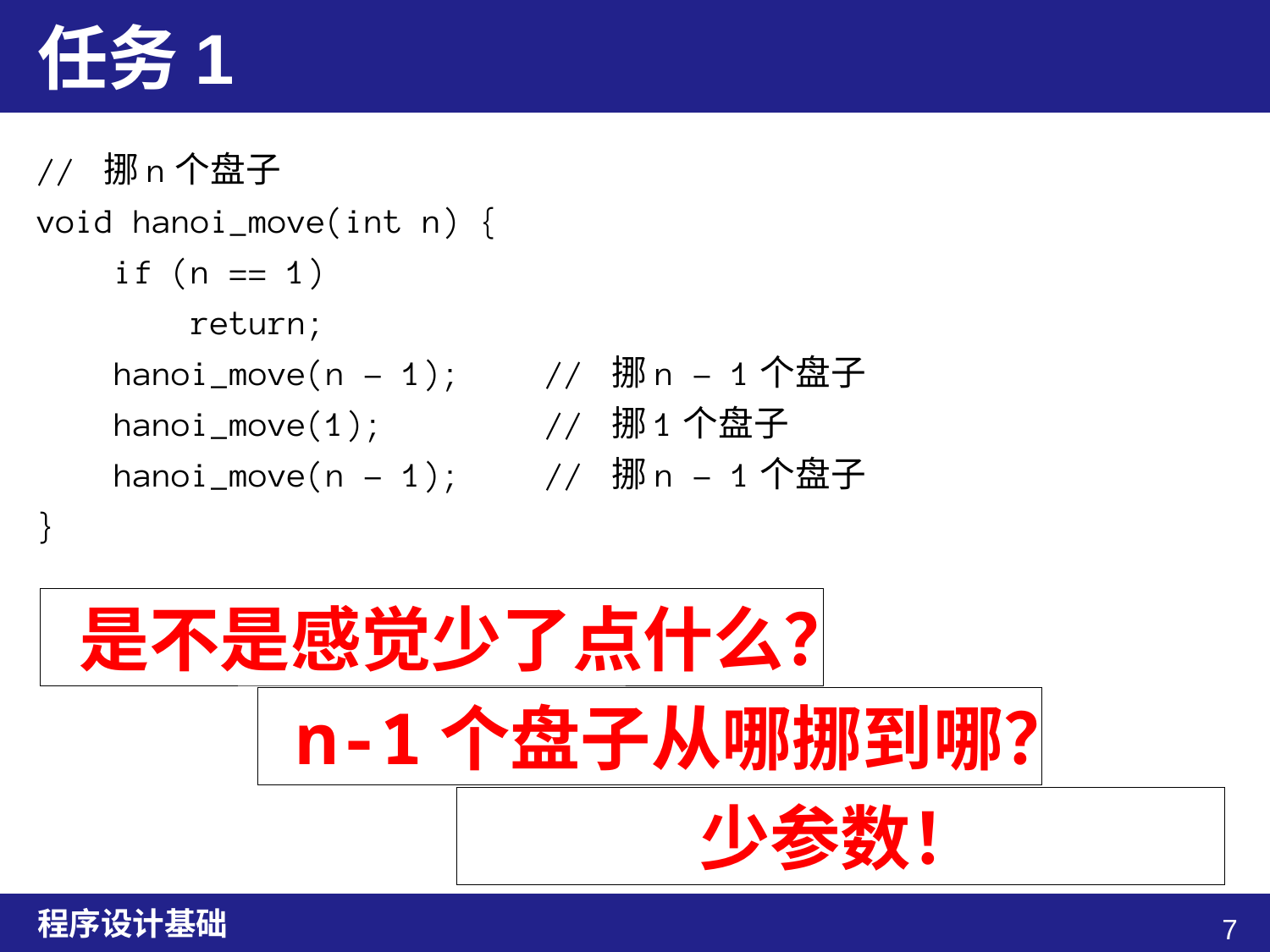

# 任务1
// 挪n个盘子
void hanoi_move(int n) {
    if (n == 1)
        return;
    hanoi_move(n - 1);	// 挪n - 1个盘子
    hanoi_move(1);		// 挪1个盘子
    hanoi_move(n - 1);	// 挪n - 1个盘子
}
是不是感觉少了点什么？
n-1个盘子从哪挪到哪？
少参数！